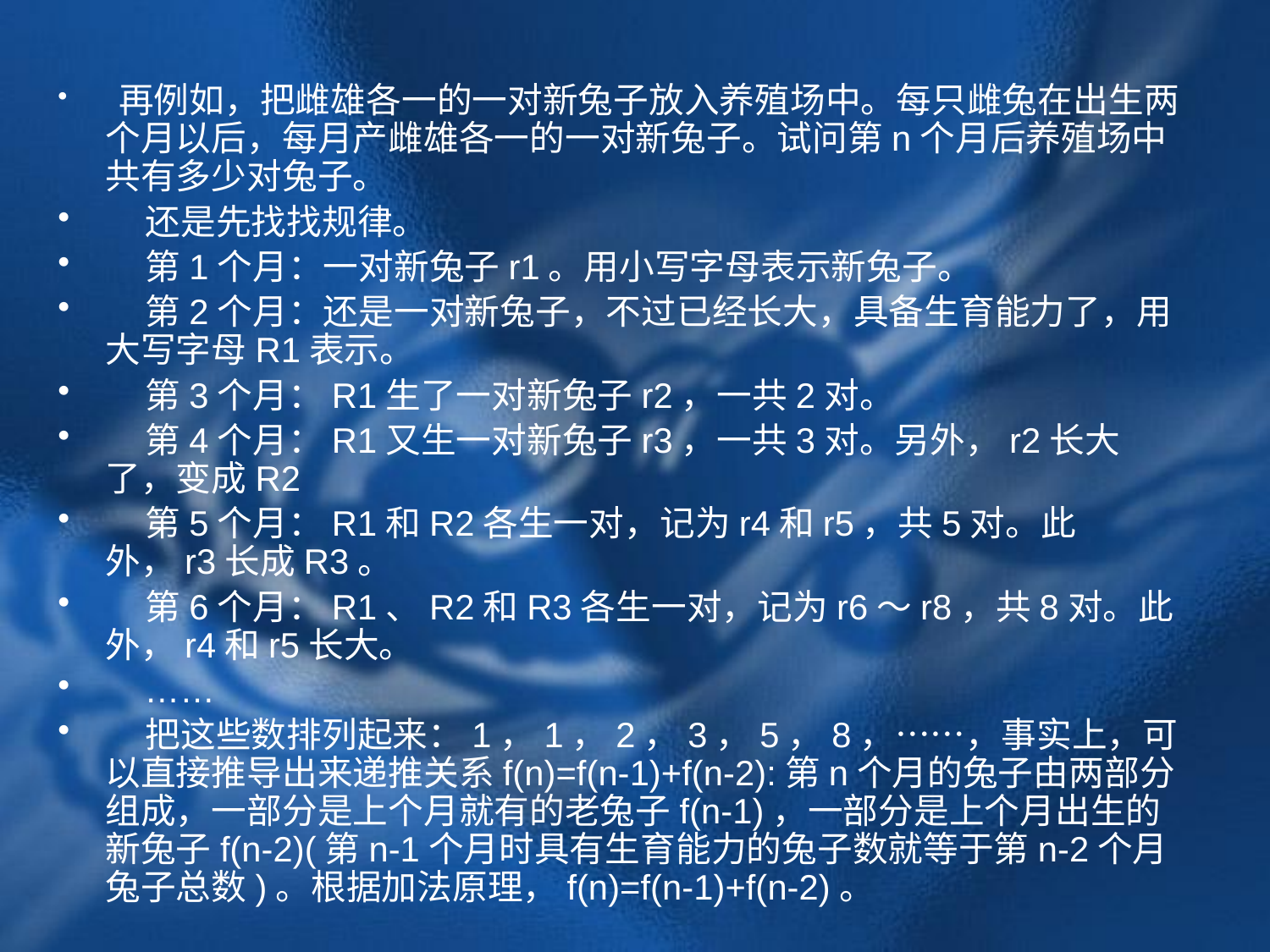

再例如，把雌雄各一的一对新兔子放入养殖场中。每只雌兔在出生两个月以后，每月产雌雄各一的一对新兔子。试问第n个月后养殖场中共有多少对兔子。
    还是先找找规律。
    第1个月：一对新兔子r1。用小写字母表示新兔子。
    第2个月：还是一对新兔子，不过已经长大，具备生育能力了，用大写字母R1表示。
    第3个月：R1生了一对新兔子r2，一共2对。
    第4个月：R1又生一对新兔子r3，一共3对。另外，r2长大了，变成R2
    第5个月：R1和R2各生一对，记为r4和r5，共5对。此外，r3长成R3。
    第6个月：R1、R2和R3各生一对，记为r6～r8，共8对。此外，r4和r5长大。
    ……
    把这些数排列起来：1，1，2，3，5，8，……，事实上，可以直接推导出来递推关系f(n)=f(n-1)+f(n-2):第n个月的兔子由两部分组成，一部分是上个月就有的老兔子f(n-1)，一部分是上个月出生的新兔子f(n-2)(第n-1个月时具有生育能力的兔子数就等于第n-2个月兔子总数)。根据加法原理，f(n)=f(n-1)+f(n-2)。